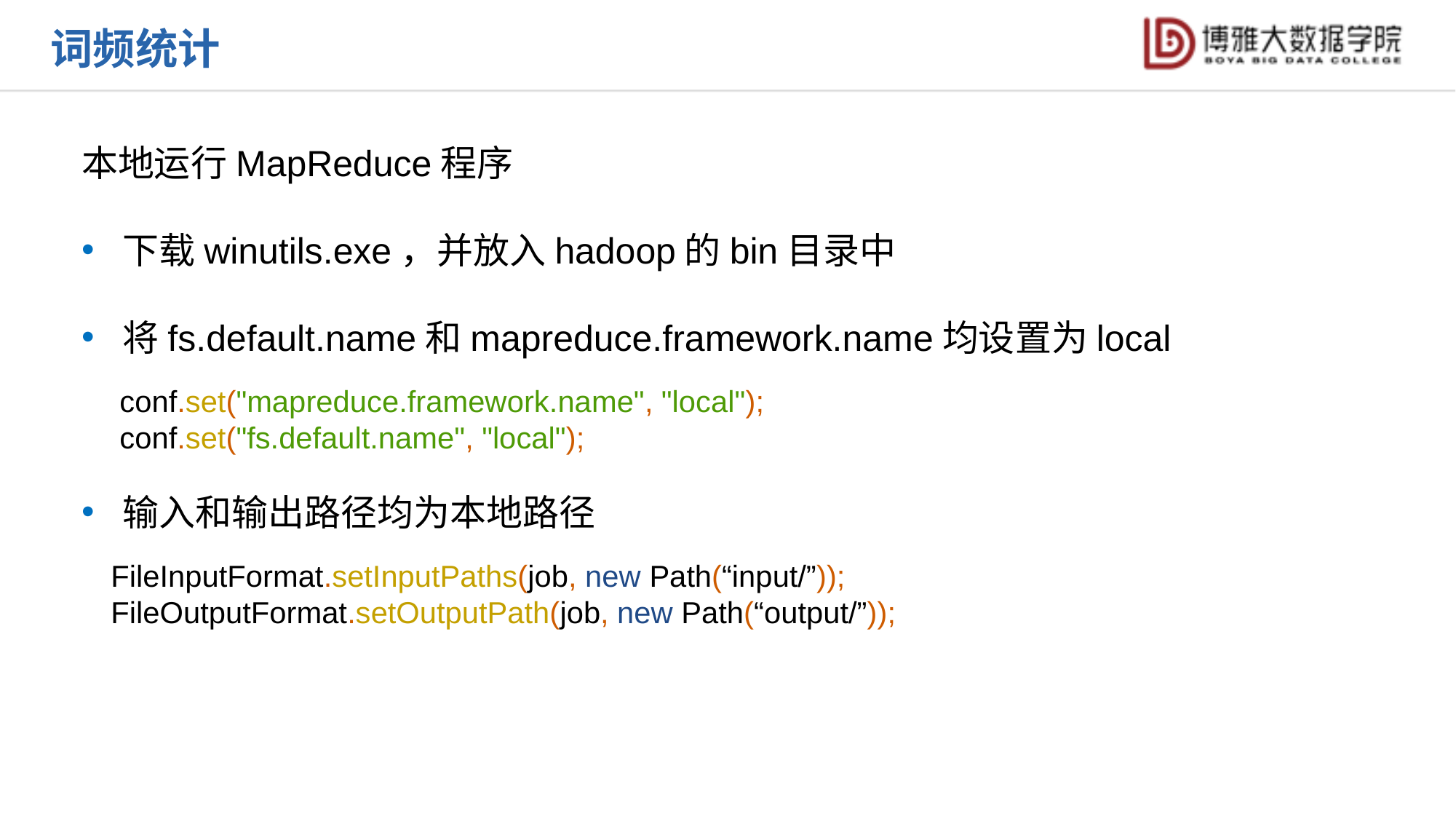

词频统计
本地运行MapReduce程序

下载winutils.exe，并放入hadoop的bin目录中

将fs.default.name和mapreduce.framework.name均设置为local

输入和输出路径均为本地路径

conf.set("mapreduce.framework.name", "local");
conf.set("fs.default.name", "local");
FileInputFormat.setInputPaths(job, new Path(“input/”));
FileOutputFormat.setOutputPath(job, new Path(“output/”));